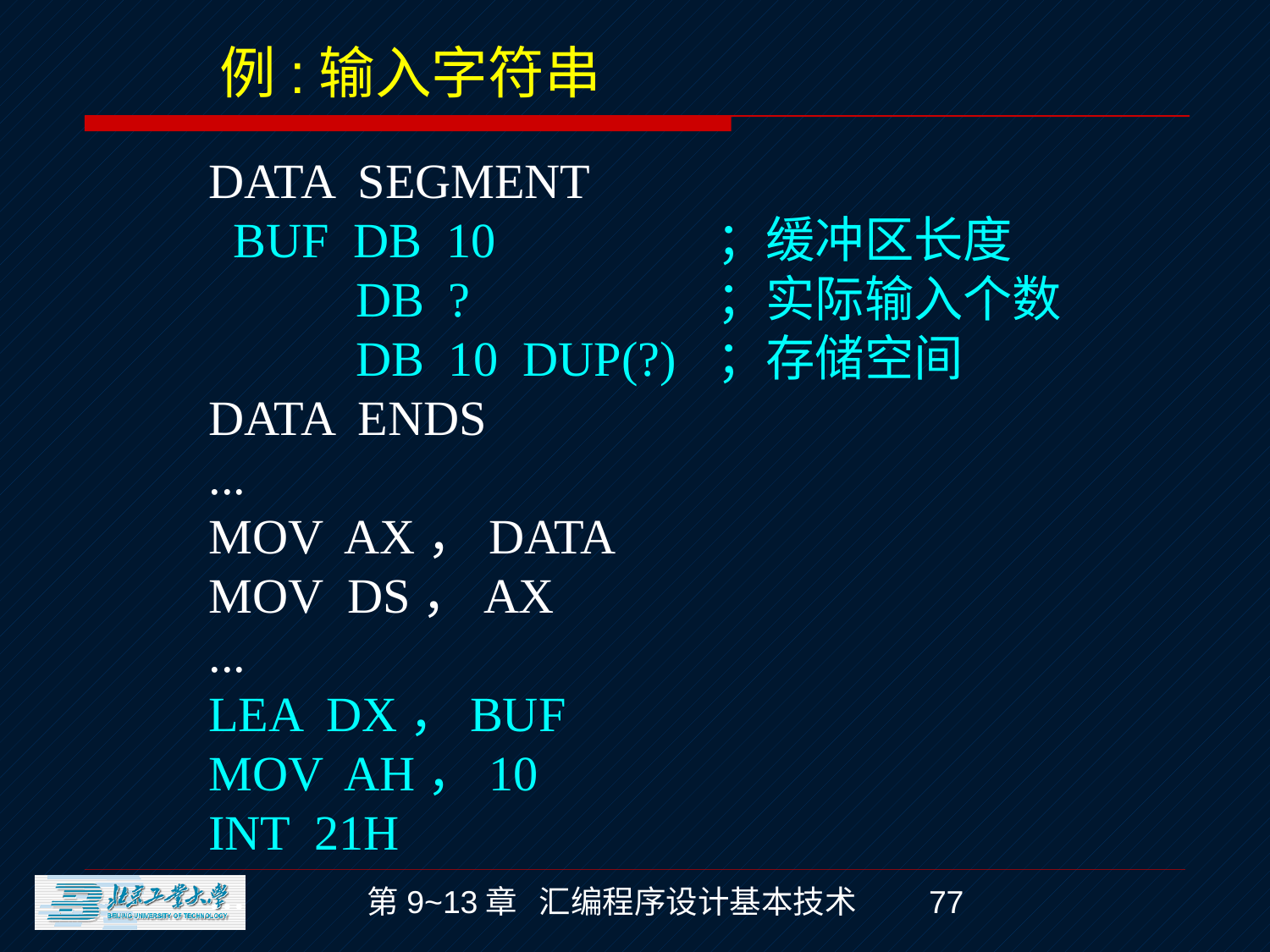

例:输入字符串
DATA  SEGMENT
  BUF  DB  10		；缓冲区长度
            DB  ?		；实际输入个数
            DB  10  DUP(?)	；存储空间
DATA  ENDS
...
MOV  AX，DATA
MOV  DS，AX
...
LEA  DX，BUF
MOV  AH，10
INT  21H
...